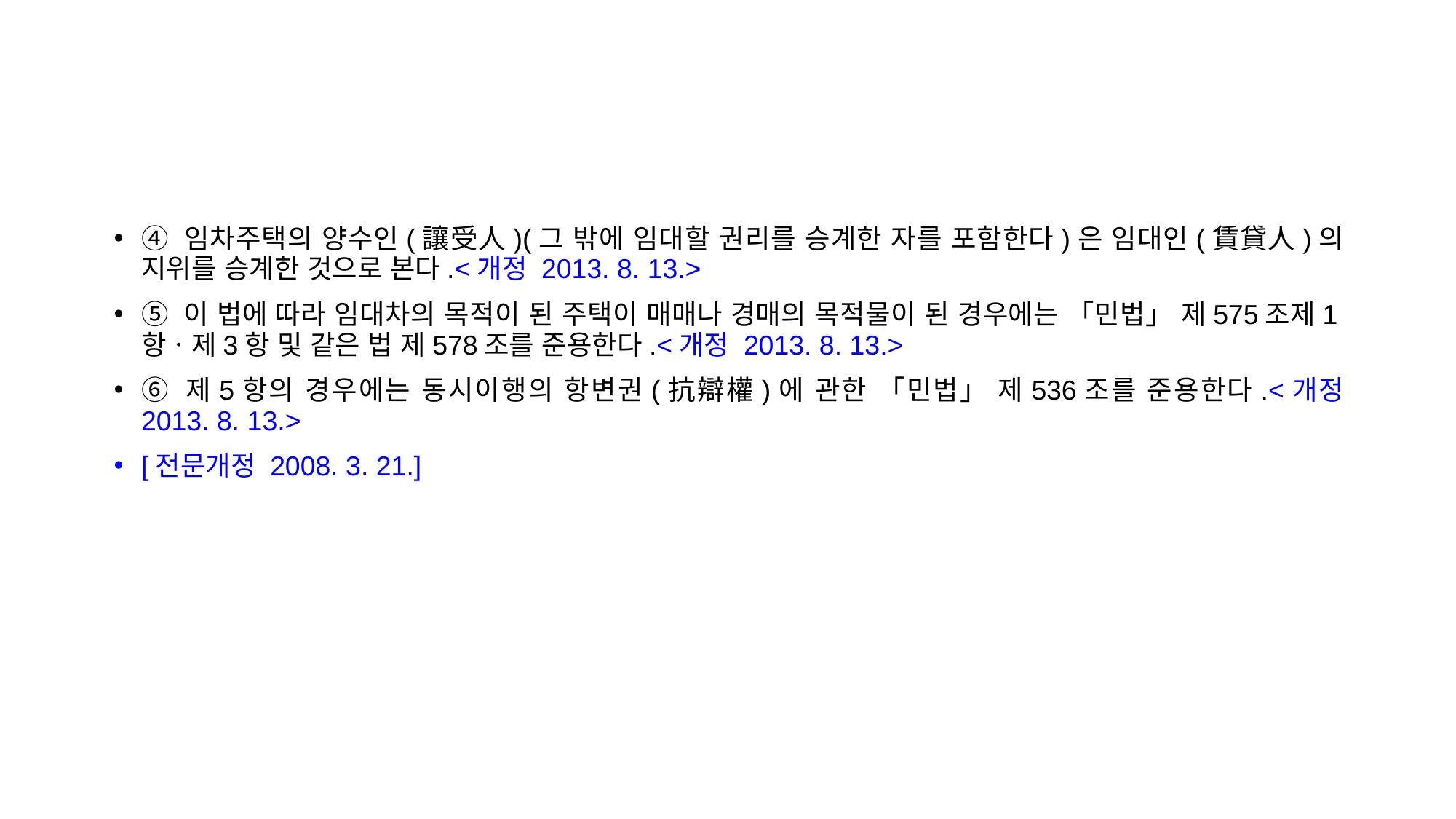

④ 임차주택의 양수인(讓受人)(그 밖에 임대할 권리를 승계한 자를 포함한다)은 임대인(賃貸人)의 지위를 승계한 것으로 본다.<개정 2013. 8. 13.>
⑤ 이 법에 따라 임대차의 목적이 된 주택이 매매나 경매의 목적물이 된 경우에는 「민법」 제575조제1항ㆍ제3항 및 같은 법 제578조를 준용한다.<개정 2013. 8. 13.>
⑥ 제5항의 경우에는 동시이행의 항변권(抗辯權)에 관한 「민법」 제536조를 준용한다.<개정 2013. 8. 13.>
[전문개정 2008. 3. 21.]